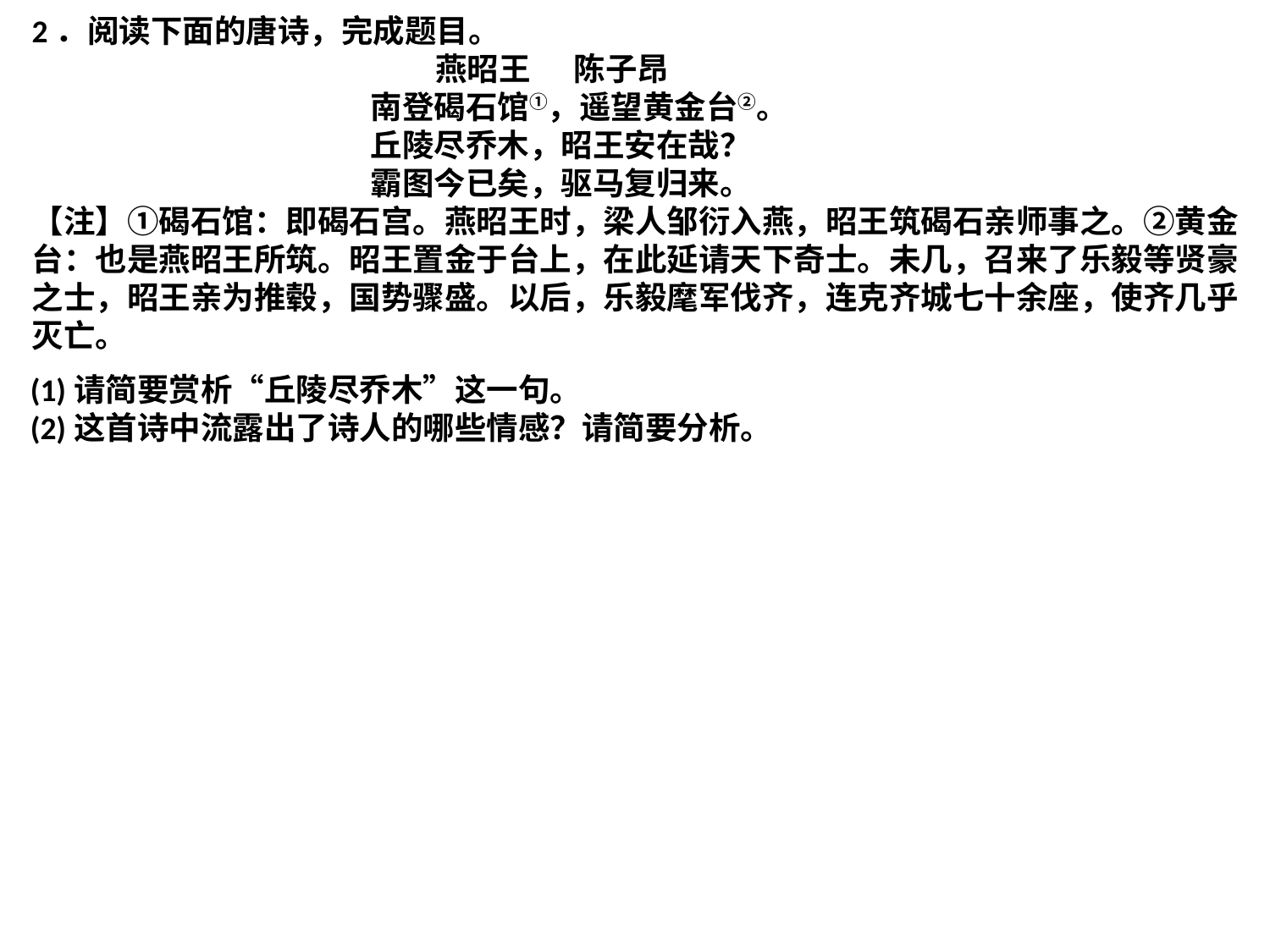

2．阅读下面的唐诗，完成题目。
                                                       燕昭王      陈子昂
                                              南登碣石馆①，遥望黄金台②。
                                              丘陵尽乔木，昭王安在哉？
                                              霸图今已矣，驱马复归来。
【注】①碣石馆：即碣石宫。燕昭王时，梁人邹衍入燕，昭王筑碣石亲师事之。②黄金台：也是燕昭王所筑。昭王置金于台上，在此延请天下奇士。未几，召来了乐毅等贤豪之士，昭王亲为推毂，国势骤盛。以后，乐毅麾军伐齐，连克齐城七十余座，使齐几乎灭亡。
(1)请简要赏析“丘陵尽乔木”这一句。
(2)这首诗中流露出了诗人的哪些情感？请简要分析。